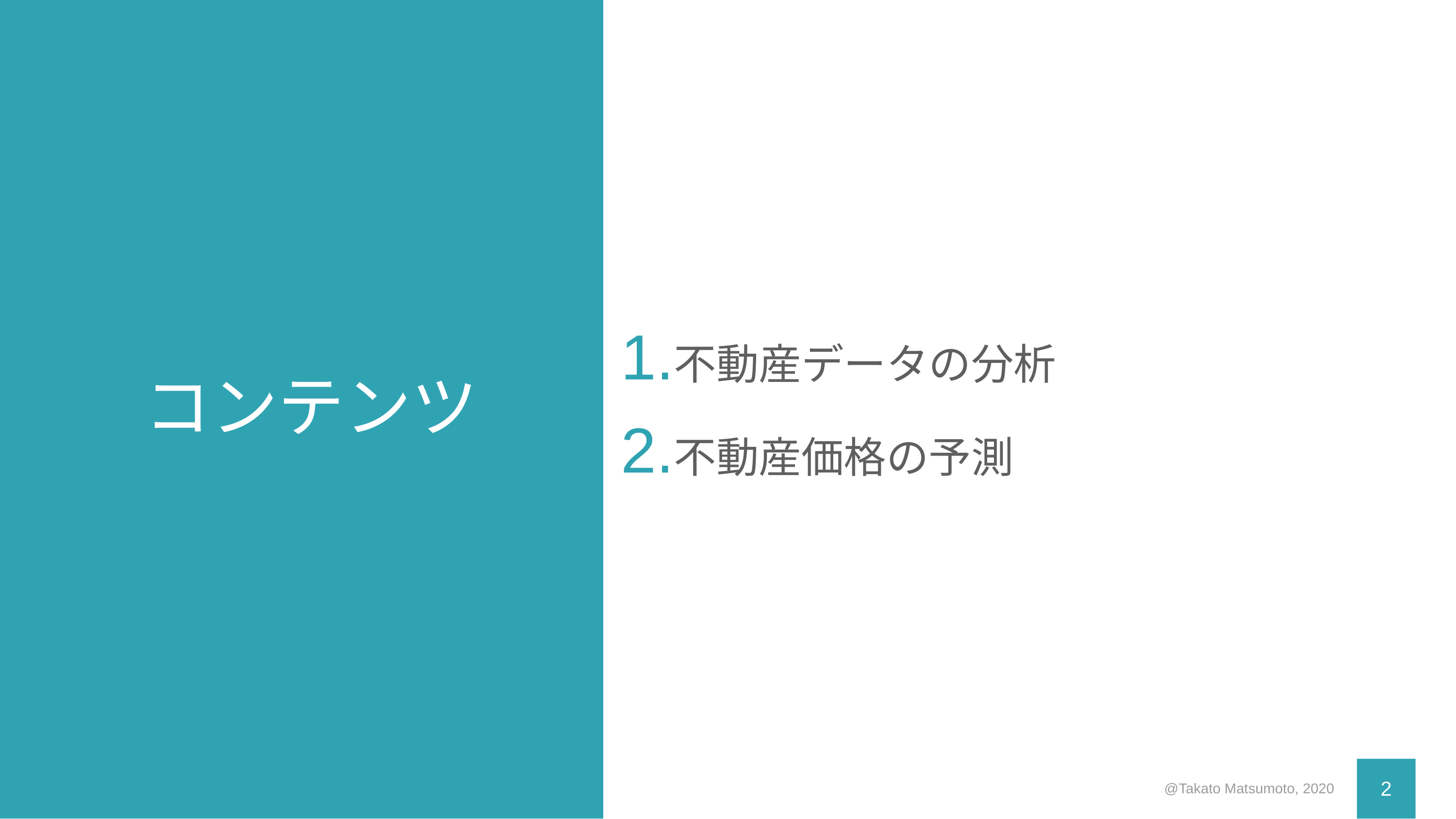

不動産データの分析
不動産価格の予測
# コンテンツ
@Takato Matsumoto, 2020
2